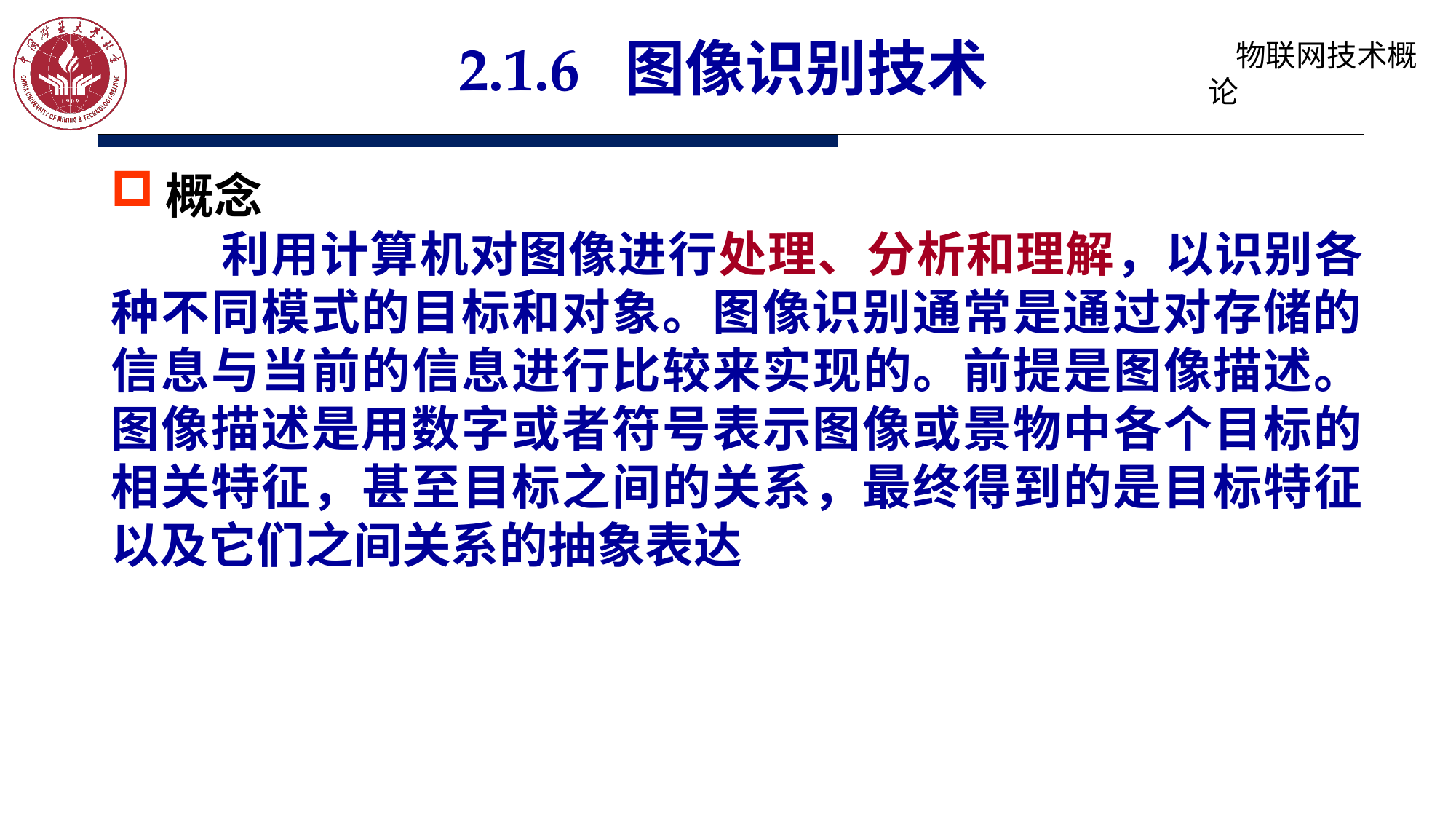

# 2.1.6  图像识别技术
概念
	利用计算机对图像进行处理、分析和理解，以识别各种不同模式的目标和对象。图像识别通常是通过对存储的信息与当前的信息进行比较来实现的。前提是图像描述。图像描述是用数字或者符号表示图像或景物中各个目标的相关特征，甚至目标之间的关系，最终得到的是目标特征以及它们之间关系的抽象表达